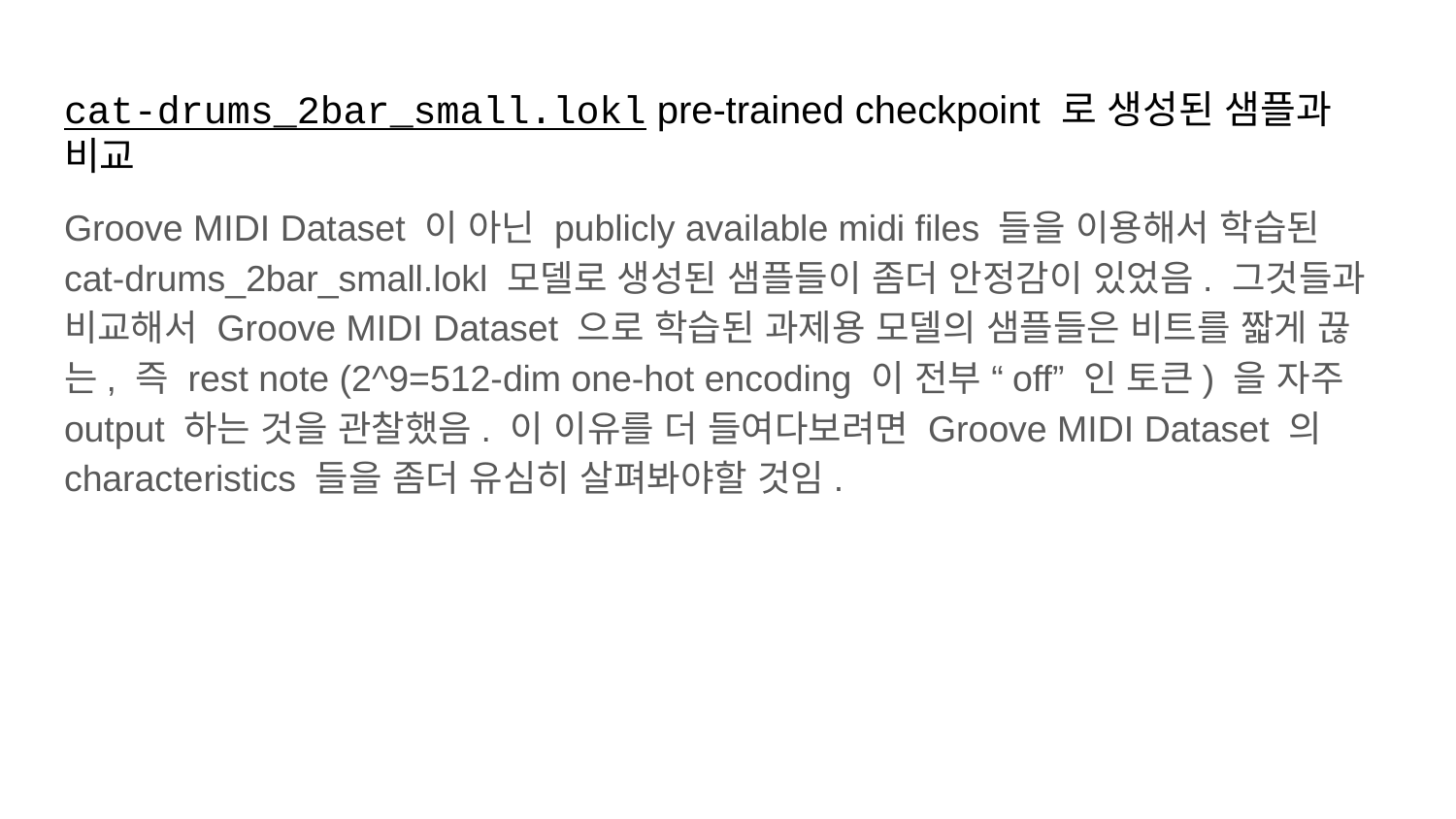

# cat-drums_2bar_small.lokl pre-trained checkpoint 로 생성된 샘플과 비교
Groove MIDI Dataset 이 아닌 publicly available midi files 들을 이용해서 학습된 cat-drums_2bar_small.lokl 모델로 생성된 샘플들이 좀더 안정감이 있었음. 그것들과 비교해서 Groove MIDI Dataset 으로 학습된 과제용 모델의 샘플들은 비트를 짧게 끊는, 즉 rest note (2^9=512-dim one-hot encoding 이 전부 “off” 인 토큰) 을 자주 output 하는 것을 관찰했음. 이 이유를 더 들여다보려면 Groove MIDI Dataset 의 characteristics 들을 좀더 유심히 살펴봐야할 것임.